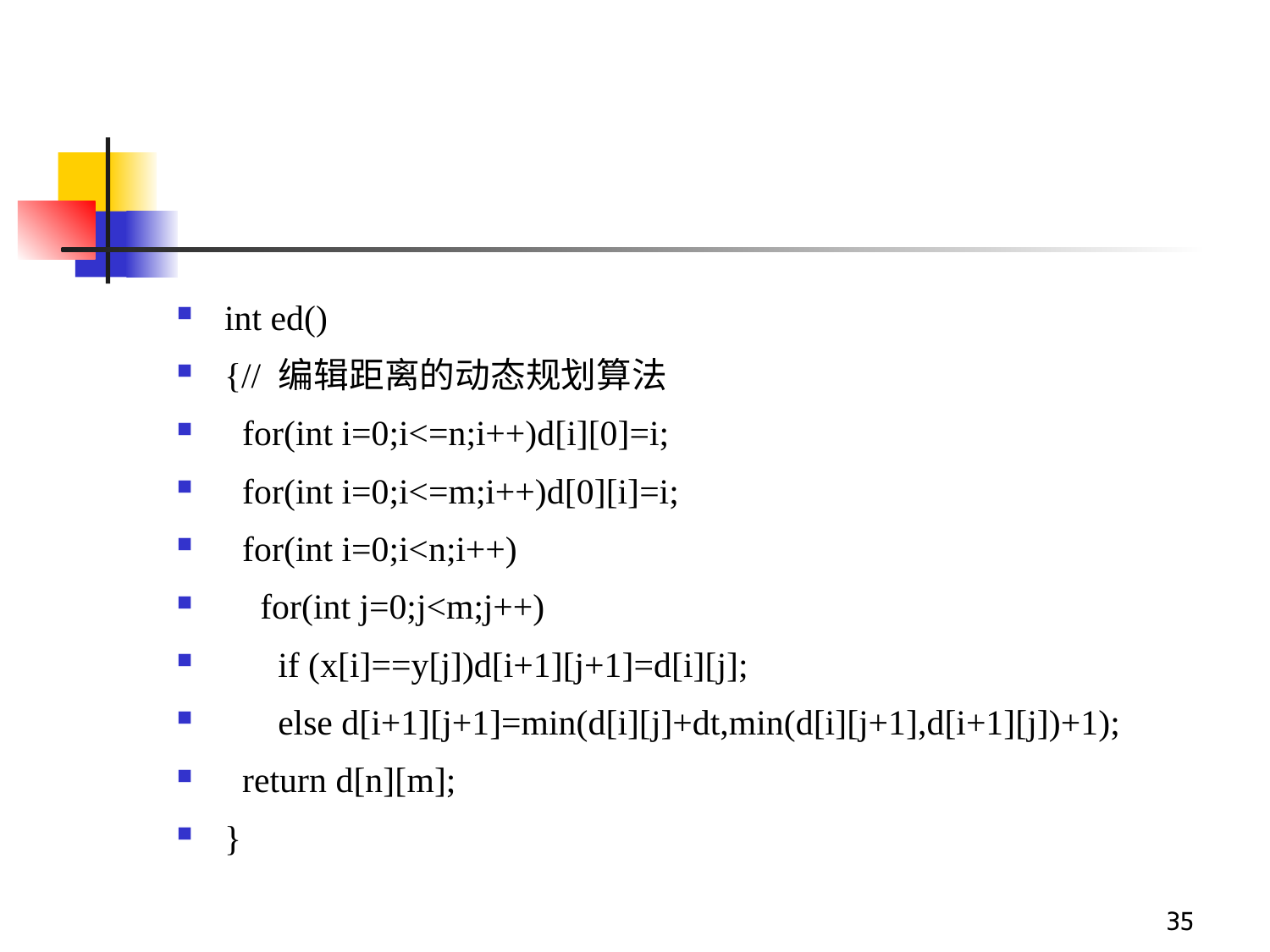

#
int ed()
{// 编辑距离的动态规划算法
  for(int i=0;i<=n;i++)d[i][0]=i;
  for(int i=0;i<=m;i++)d[0][i]=i;
  for(int i=0;i<n;i++)
    for(int j=0;j<m;j++)
      if (x[i]==y[j])d[i+1][j+1]=d[i][j];
      else d[i+1][j+1]=min(d[i][j]+dt,min(d[i][j+1],d[i+1][j])+1);
  return d[n][m];
}
35